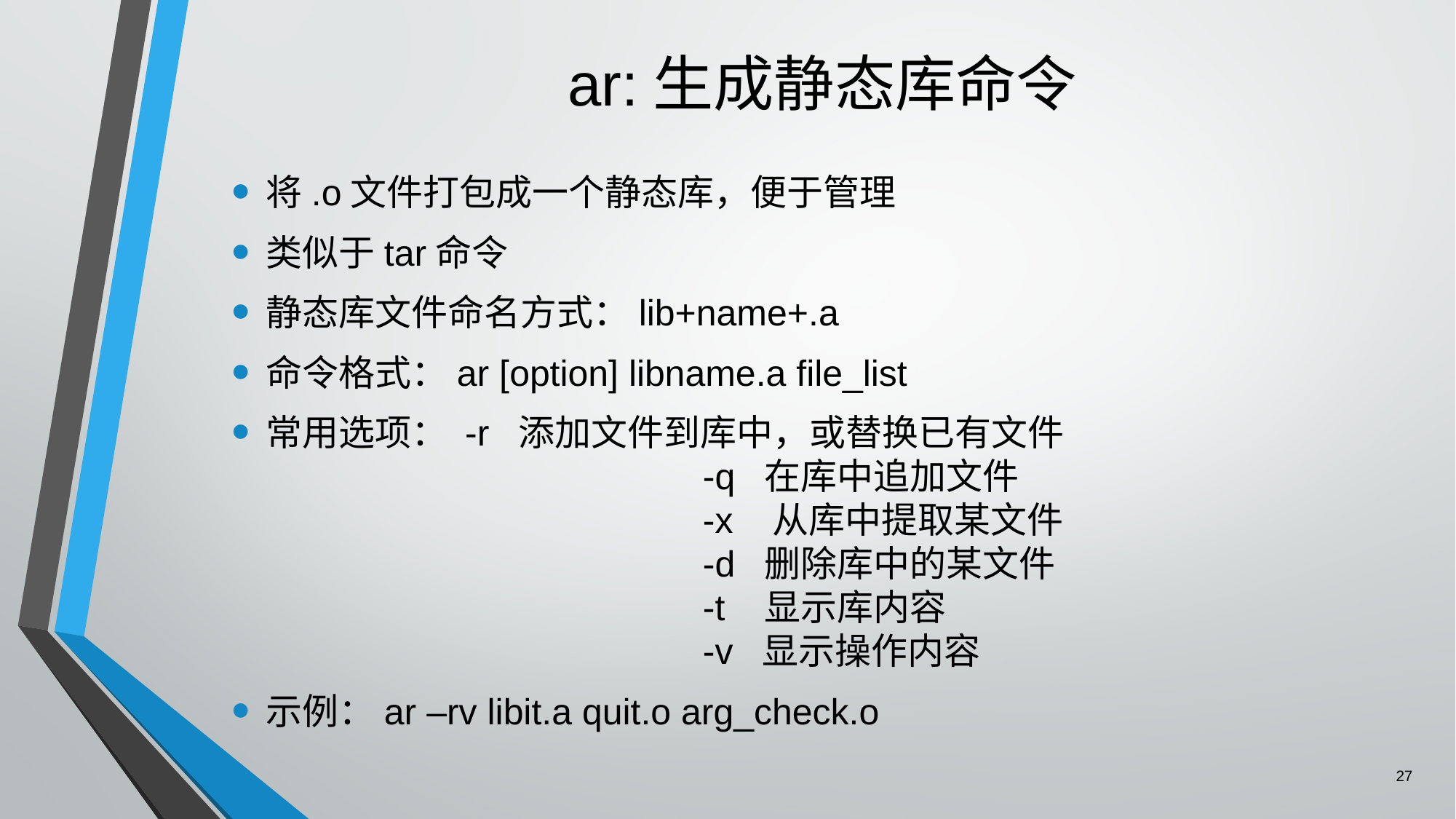

# ar:生成静态库命令
将.o文件打包成一个静态库，便于管理
类似于tar命令
静态库文件命名方式：lib+name+.a
命令格式：ar [option] libname.a file_list
常用选项： -r  添加文件到库中，或替换已有文件
				-q  在库中追加文件
				-x   从库中提取某文件
				-d  删除库中的某文件
				-t   显示库内容
				-v  显示操作内容
示例：ar –rv libit.a quit.o arg_check.o

27